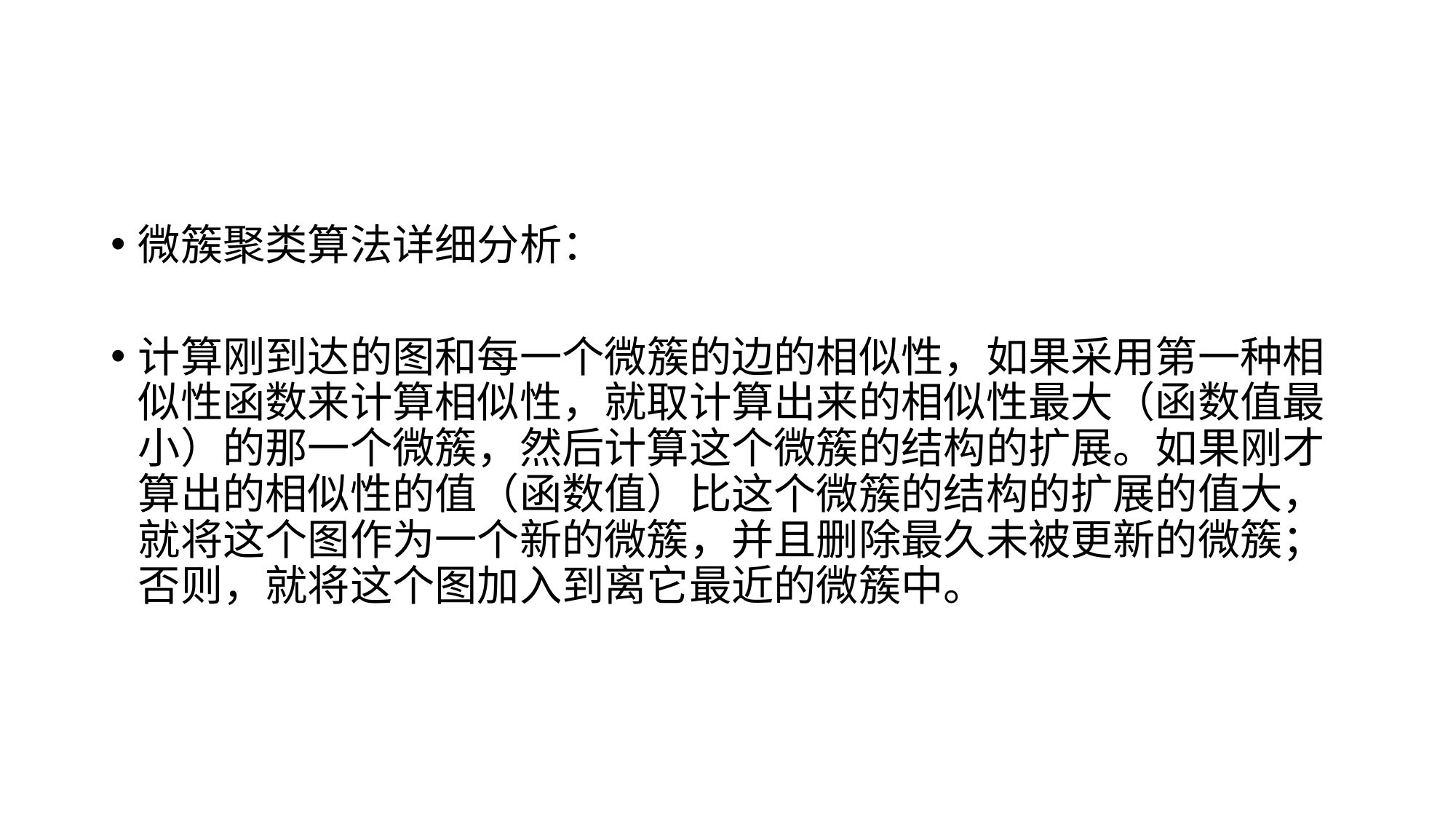

微簇聚类算法详细分析：
计算刚到达的图和每一个微簇的边的相似性，如果采用第一种相似性函数来计算相似性，就取计算出来的相似性最大（函数值最小）的那一个微簇，然后计算这个微簇的结构的扩展。如果刚才算出的相似性的值（函数值）比这个微簇的结构的扩展的值大，就将这个图作为一个新的微簇，并且删除最久未被更新的微簇；否则，就将这个图加入到离它最近的微簇中。